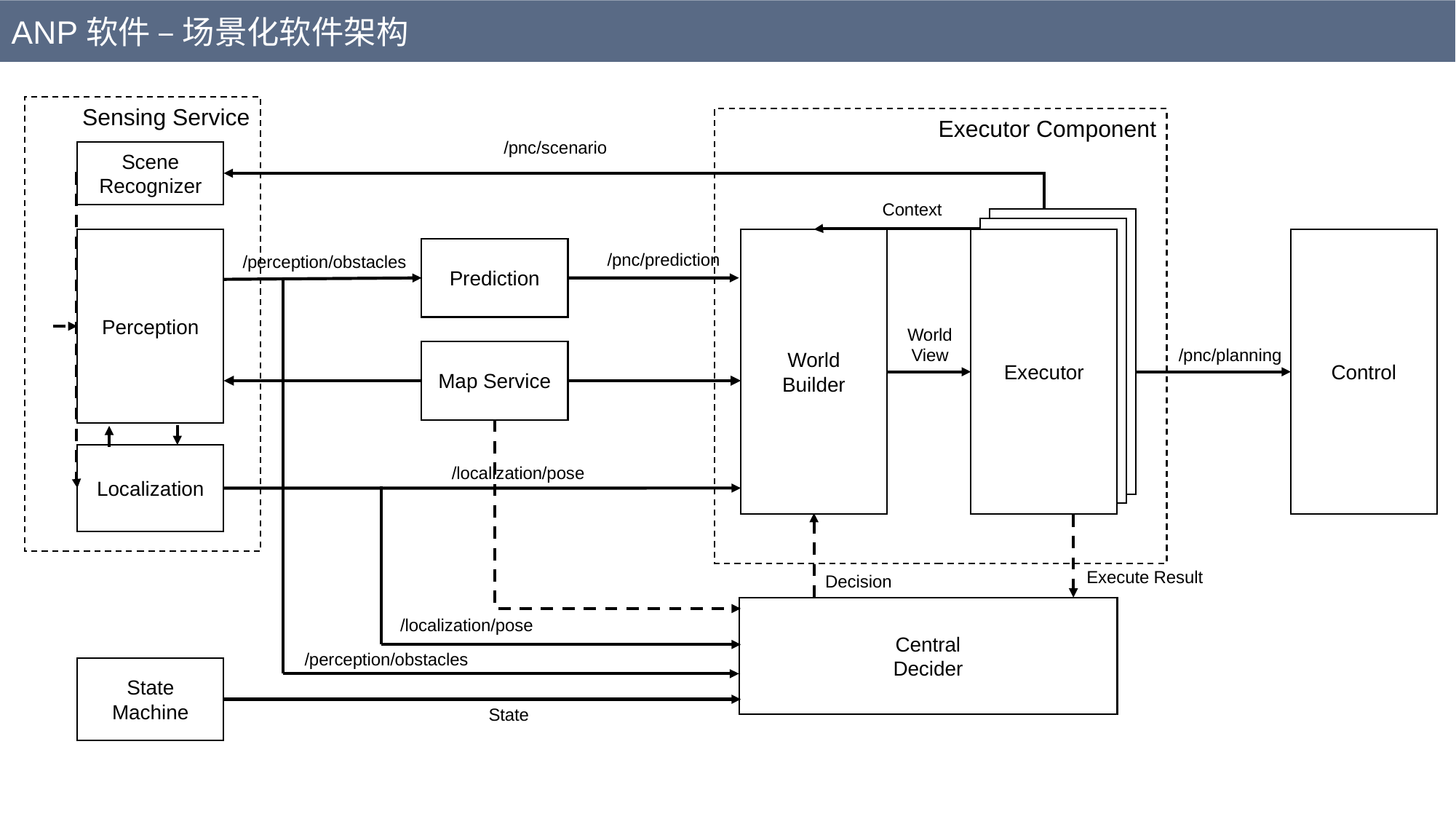

ANP软件 – 场景化软件架构
Sensing Service
Executor Component
/pnc/scenario
Scene
Recognizer
Context

Perception
World
Builder
Executor
Control
Prediction
/pnc/prediction
/perception/obstacles
World
View
/pnc/planning
Map Service
Localization
/localization/pose
Execute Result
Decision
Central
Decider
/localization/pose
/perception/obstacles
State
Machine
State